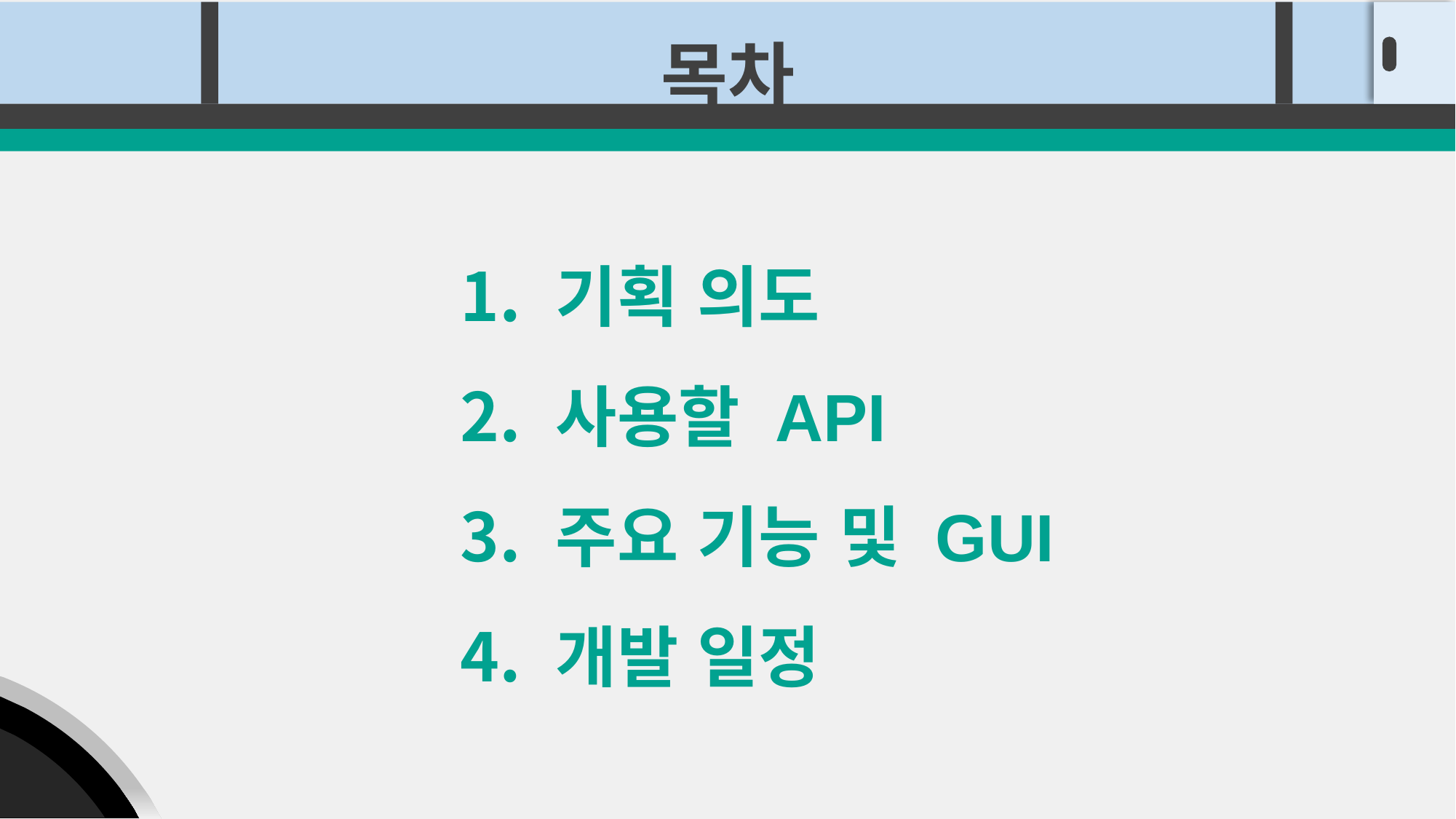

목차

 기획 의도
 사용할 API
 주요 기능 및 GUI
 개발 일정